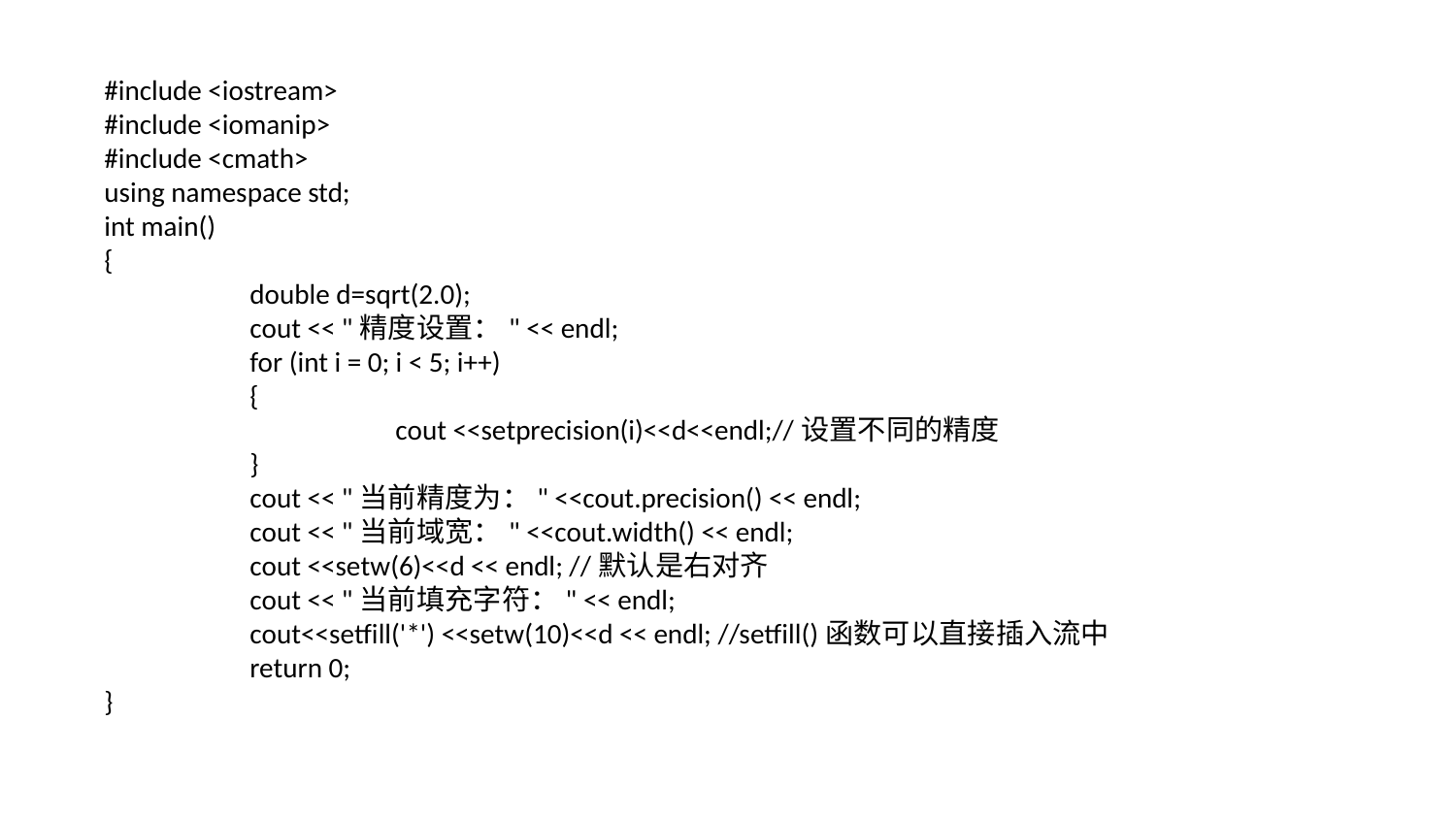

#include <iostream>
#include <iomanip>
#include <cmath>
using namespace std;
int main()
{
	double d=sqrt(2.0);
	cout << "精度设置：" << endl;
	for (int i = 0; i < 5; i++)
	{
		cout <<setprecision(i)<<d<<endl;//设置不同的精度
	}
	cout << "当前精度为：" <<cout.precision() << endl;
	cout << "当前域宽：" <<cout.width() << endl;
	cout <<setw(6)<<d << endl; //默认是右对齐
	cout << "当前填充字符：" << endl;
	cout<<setfill('*') <<setw(10)<<d << endl; //setfill()函数可以直接插入流中
	return 0;
}